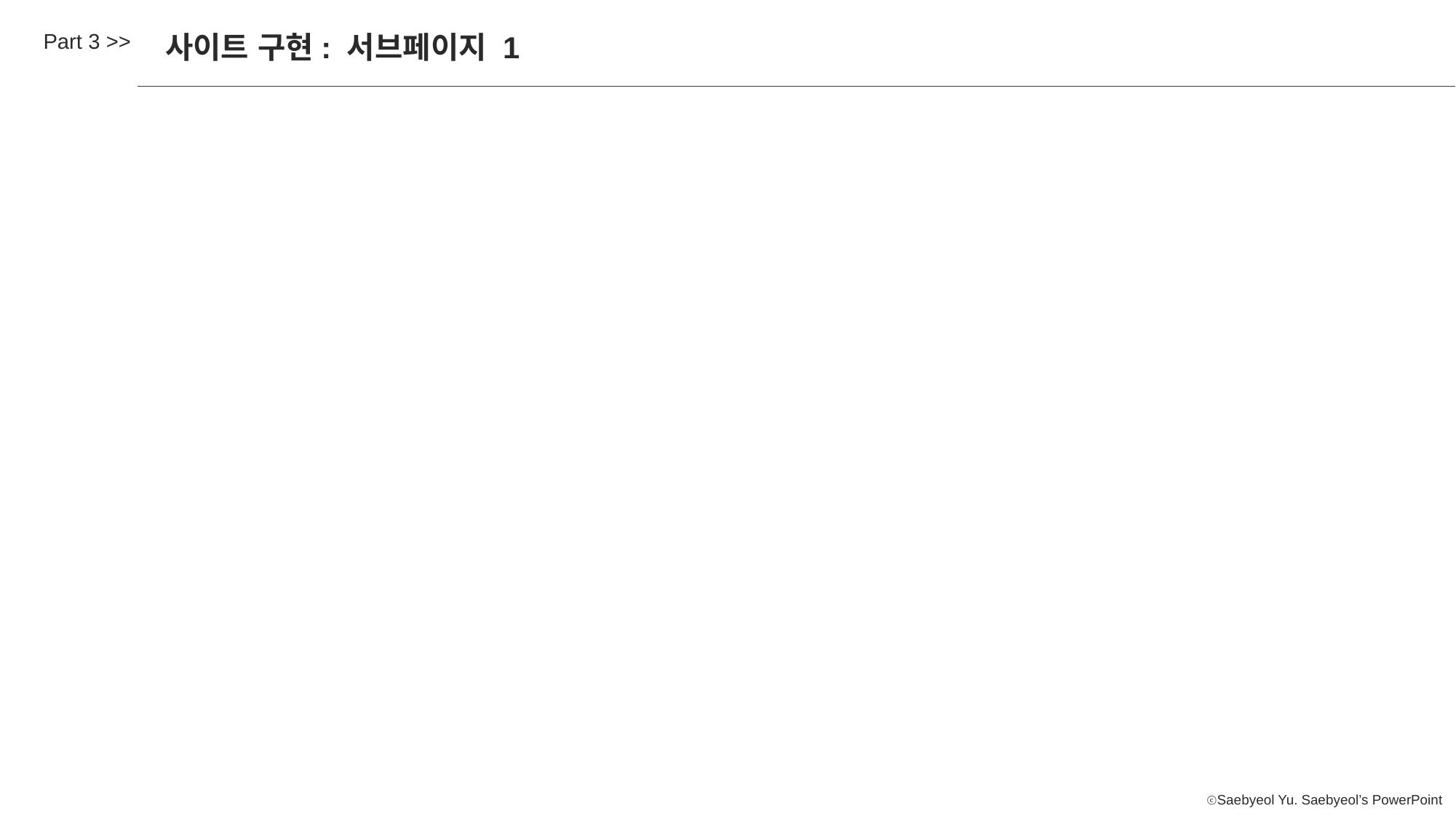

Part 3 >>
사이트 구현: 서브페이지 1